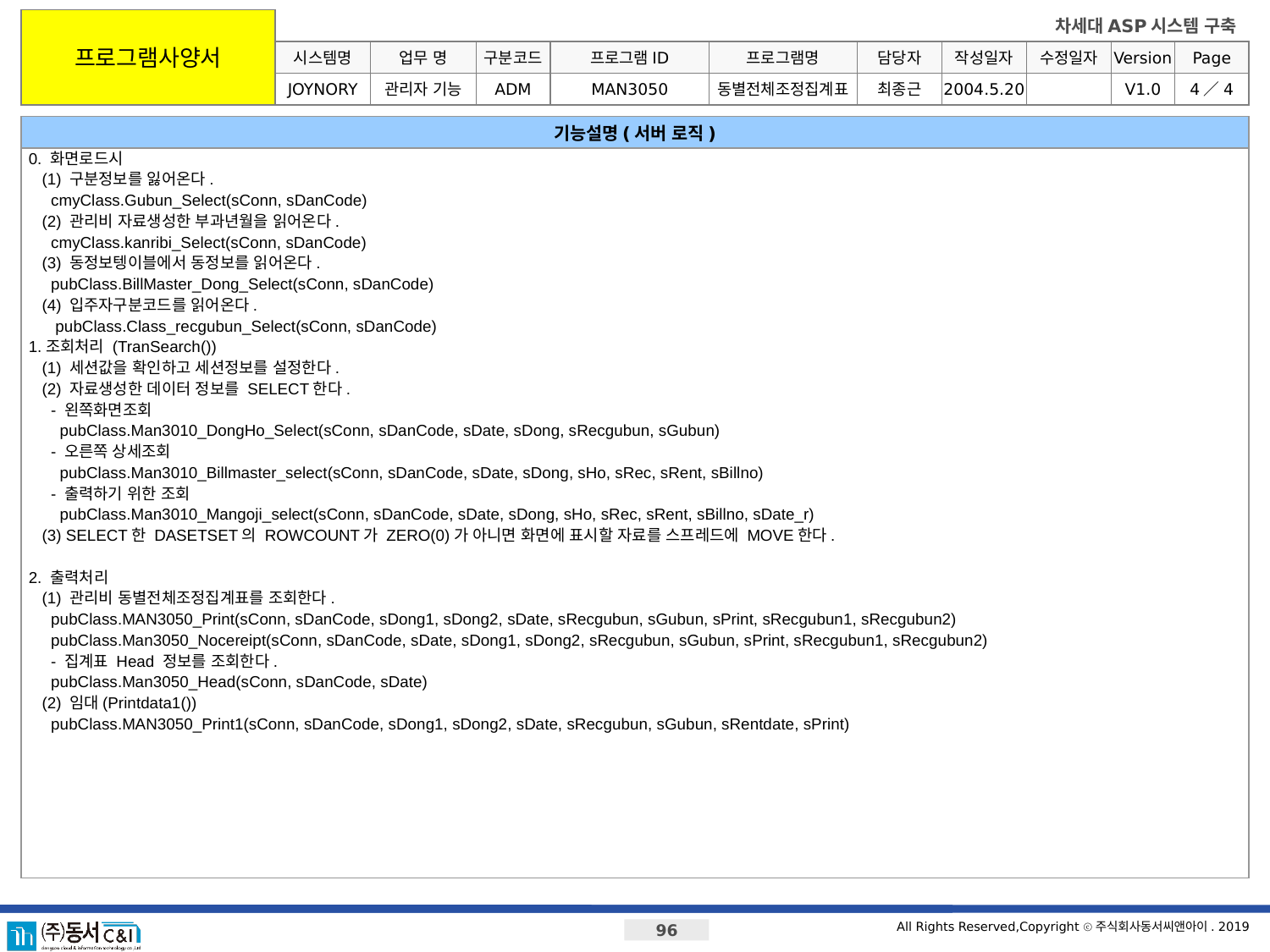

프로그램사양서
시스템명
업무 명
구분코드
프로그램ID
프로그램명
JOYNORY
관리자 기능
ADM
MAN3050
동별전체조정집계표
최종근
2004.5.20

V1.0
4／4
기능설명(서버 로직)
0. 화면로드시
   (1) 구분정보를 잃어온다.
     cmyClass.Gubun_Select(sConn, sDanCode)
   (2) 관리비 자료생성한 부과년월을 읽어온다.
     cmyClass.kanribi_Select(sConn, sDanCode)
   (3) 동정보텡이블에서 동정보를 읽어온다.
     pubClass.BillMaster_Dong_Select(sConn, sDanCode)
   (4) 입주자구분코드를 읽어온다.
      pubClass.Class_recgubun_Select(sConn, sDanCode)
1.조회처리 (TranSearch())
   (1) 세션값을 확인하고 세션정보를 설정한다.
   (2) 자료생성한 데이터 정보를 SELECT한다.
     - 왼쪽화면조회
       pubClass.Man3010_DongHo_Select(sConn, sDanCode, sDate, sDong, sRecgubun, sGubun)
     - 오른쪽 상세조회
       pubClass.Man3010_Billmaster_select(sConn, sDanCode, sDate, sDong, sHo, sRec, sRent, sBillno)
     - 출력하기 위한 조회
       pubClass.Man3010_Mangoji_select(sConn, sDanCode, sDate, sDong, sHo, sRec, sRent, sBillno, sDate_r)
   (3) SELECT한 DASETSET의 ROWCOUNT가 ZERO(0)가 아니면 화면에 표시할 자료를 스프레드에 MOVE한다.

2. 출력처리
   (1) 관리비 동별전체조정집계표를 조회한다.
     pubClass.MAN3050_Print(sConn, sDanCode, sDong1, sDong2, sDate, sRecgubun, sGubun, sPrint, sRecgubun1, sRecgubun2)
     pubClass.Man3050_Nocereipt(sConn, sDanCode, sDate, sDong1, sDong2, sRecgubun, sGubun, sPrint, sRecgubun1, sRecgubun2)
     - 집계표 Head 정보를 조회한다.
     pubClass.Man3050_Head(sConn, sDanCode, sDate)
   (2) 임대(Printdata1())
     pubClass.MAN3050_Print1(sConn, sDanCode, sDong1, sDong2, sDate, sRecgubun, sGubun, sRentdate, sPrint)